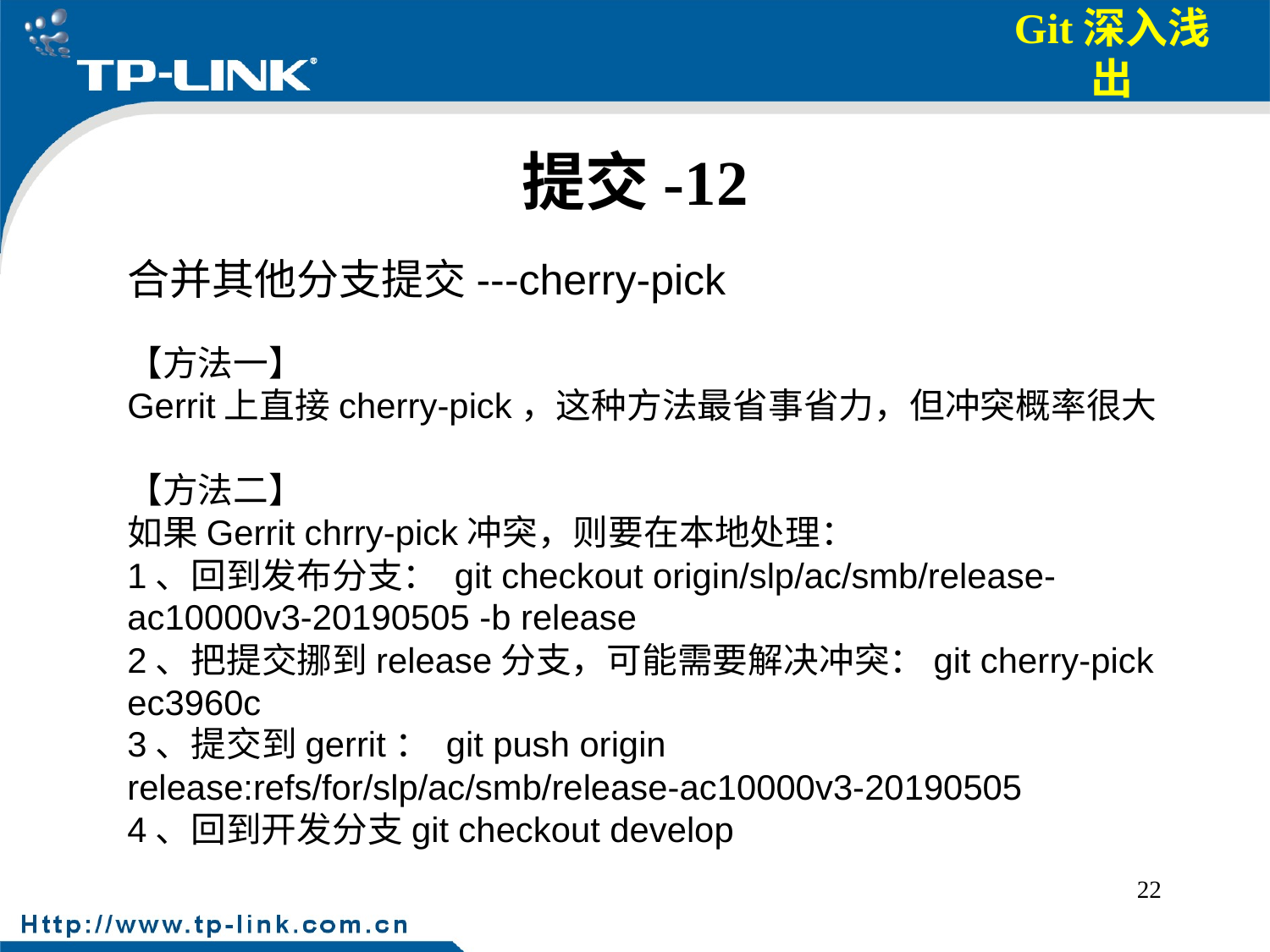

# 提交-12
合并其他分支提交---cherry-pick

【方法一】
Gerrit上直接cherry-pick，这种方法最省事省力，但冲突概率很大

【方法二】
如果Gerrit chrry-pick冲突，则要在本地处理：
1、回到发布分支： git checkout origin/slp/ac/smb/release-ac10000v3-20190505 -b release
2、把提交挪到release分支，可能需要解决冲突：git cherry-pick ec3960c
3、提交到gerrit： git push origin release:refs/for/slp/ac/smb/release-ac10000v3-20190505
4、回到开发分支git checkout develop
22